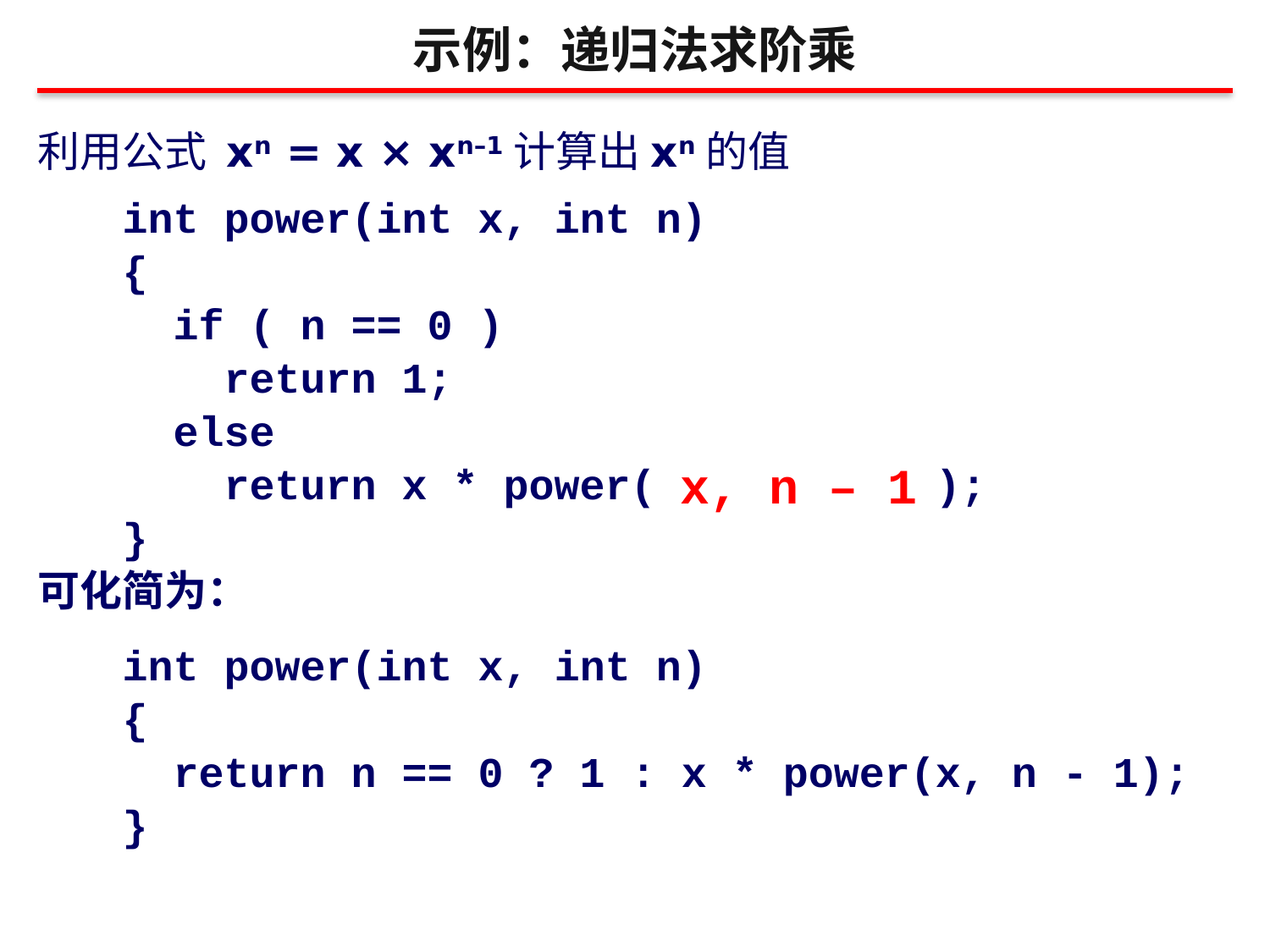

示例：递归法求阶乘
利用公式 xn = x × xn–1计算出xn的值
	int power(int x, int n)
	{
	  if ( n == 0 )
	    return 1;
	  else
	    return x * power(           );
	}
可化简为：
	int power(int x, int n)
	{
	  return n == 0 ? 1 : x * power(x, n - 1);
	}
x, n – 1